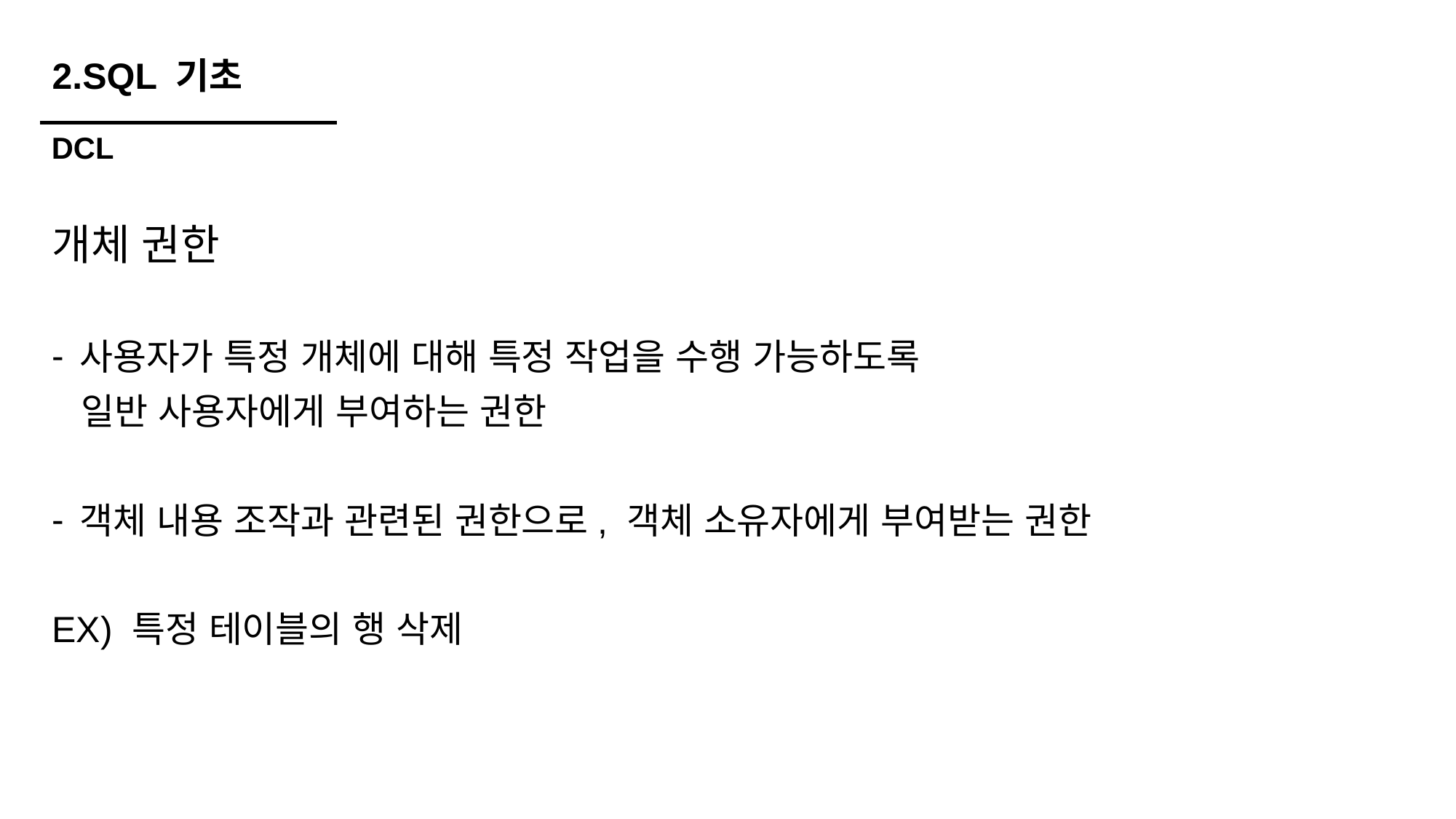

# 2.SQL 기초
DCL
개체 권한

사용자가 특정 개체에 대해 특정 작업을 수행 가능하도록
  일반 사용자에게 부여하는 권한

객체 내용 조작과 관련된 권한으로, 객체 소유자에게 부여받는 권한

EX) 특정 테이블의 행 삭제